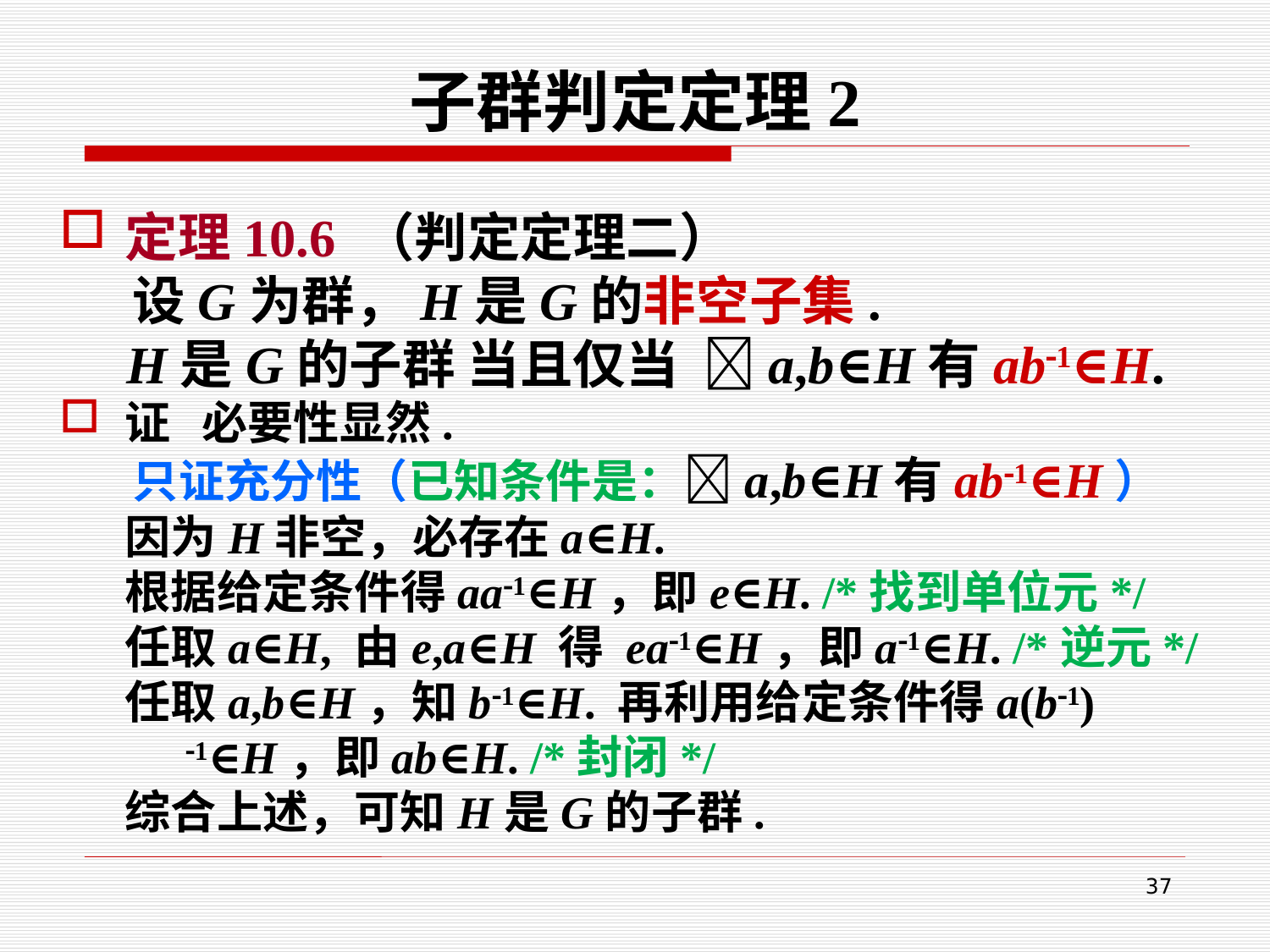

# 子群判定定理2
定理10.6 （判定定理二）
     设G为群，H是G的非空子集.
     H是G的子群 当且仅当  ∀a,b∈H有ab−1∈H.
证   必要性显然.
      只证充分性（已知条件是：∀a,b∈H有ab−1∈H）
因为H非空，必存在a∈H.
根据给定条件得aa−1∈H，即e∈H. /*找到单位元*/
任取a∈H, 由e,a∈H 得 ea−1∈H，即a−1∈H. /*逆元*/
任取a,b∈H，知b−1∈H. 再利用给定条件得a(b−1) −1∈H，即ab∈H. /*封闭*/
综合上述，可知H是G的子群.
37